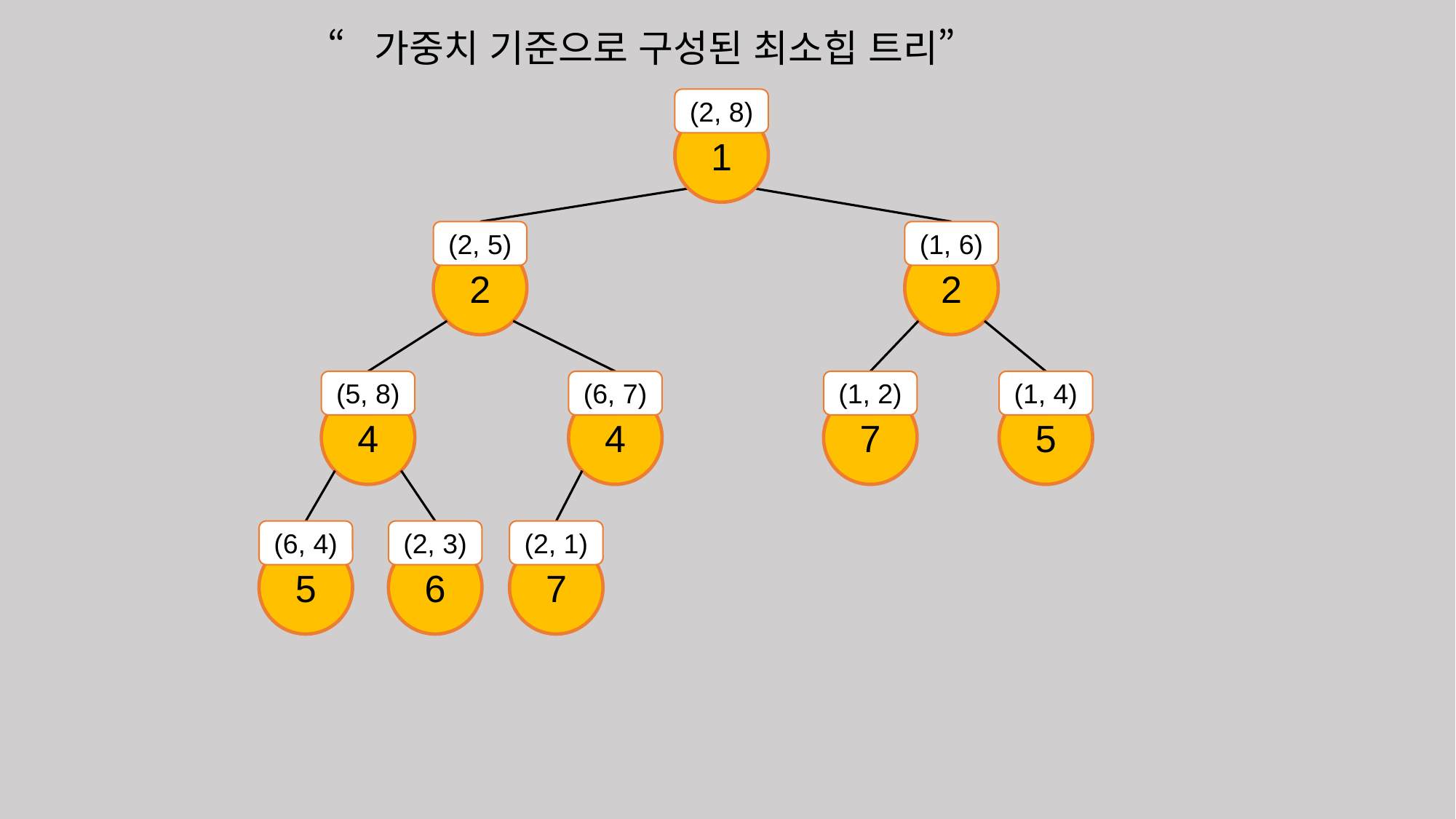

“가중치 기준으로 구성된 최소힙 트리”
(2, 8)
1
(2, 5)
2
(1, 6)
2
(5, 8)
4
(6, 7)
4
(1, 2)
7
(1, 4)
5
(6, 4)
5
(2, 3)
6
(2, 1)
7